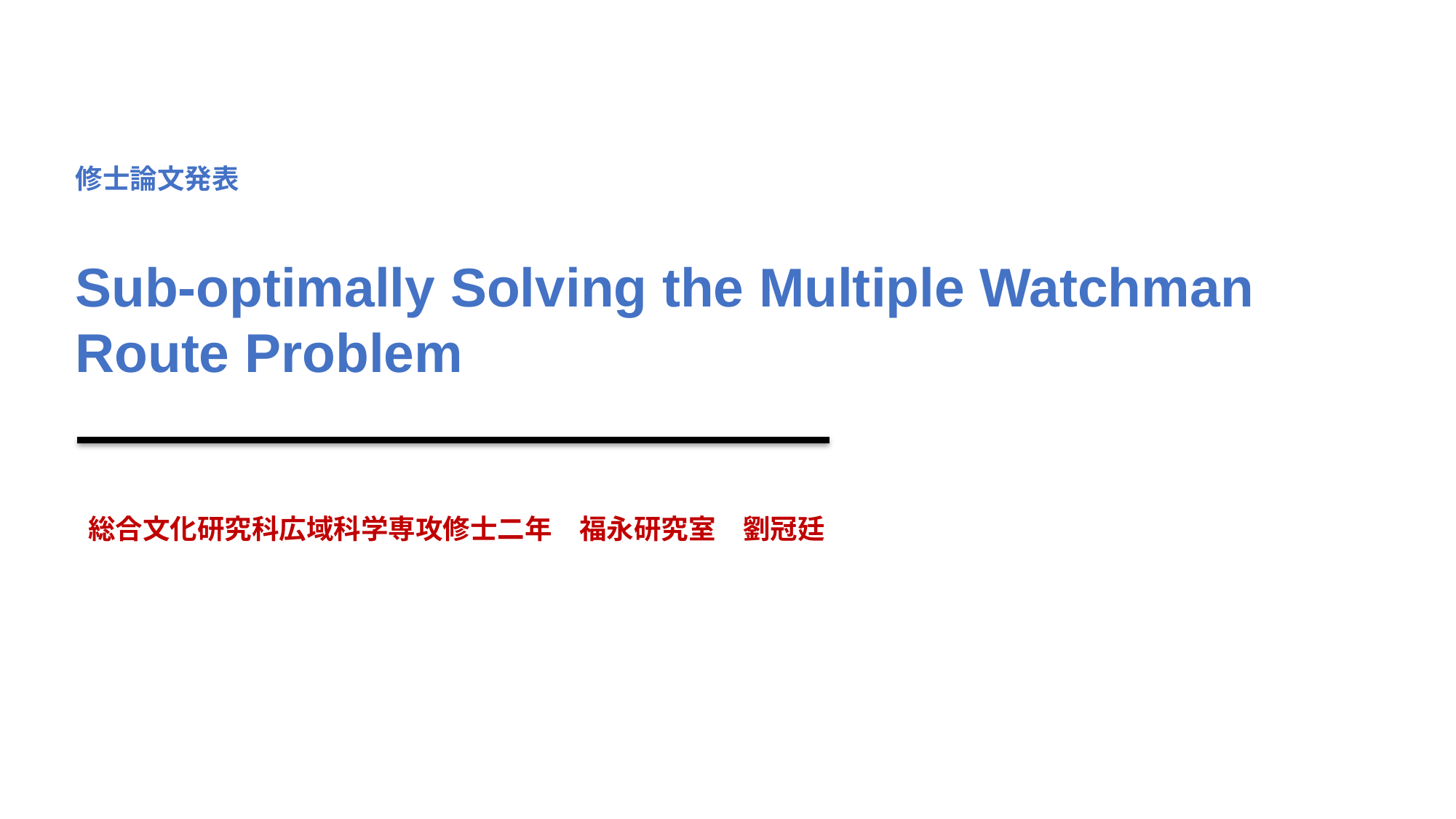

修士論文発表
Sub-optimally Solving the Multiple Watchman Route Problem
総合文化研究科広域科学専攻修士二年　福永研究室　劉冠廷